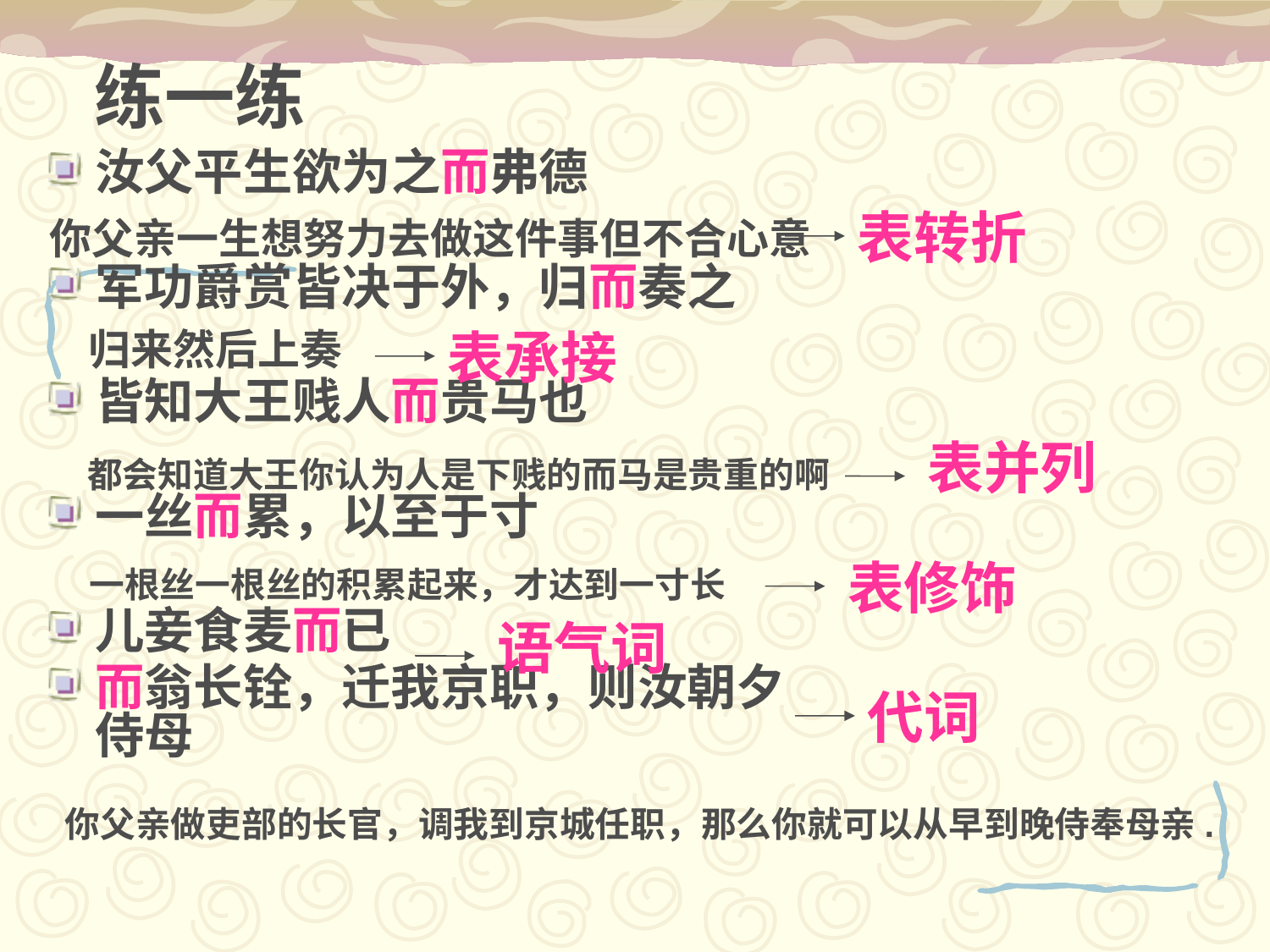

练一练
汝父平生欲为之而弗德

军功爵赏皆决于外，归而奏之

皆知大王贱人而贵马也

一丝而累，以至于寸

儿妾食麦而已
而翁长铨，迁我京职，则汝朝夕侍母
表转折
你父亲一生想努力去做这件事但不合心意

表承接
归来然后上奏

表并列
都会知道大王你认为人是下贱的而马是贵重的啊

表修饰
一根丝一根丝的积累起来，才达到一寸长

语气词

代词

你父亲做吏部的长官，调我到京城任职，那么你就可以从早到晚侍奉母亲.